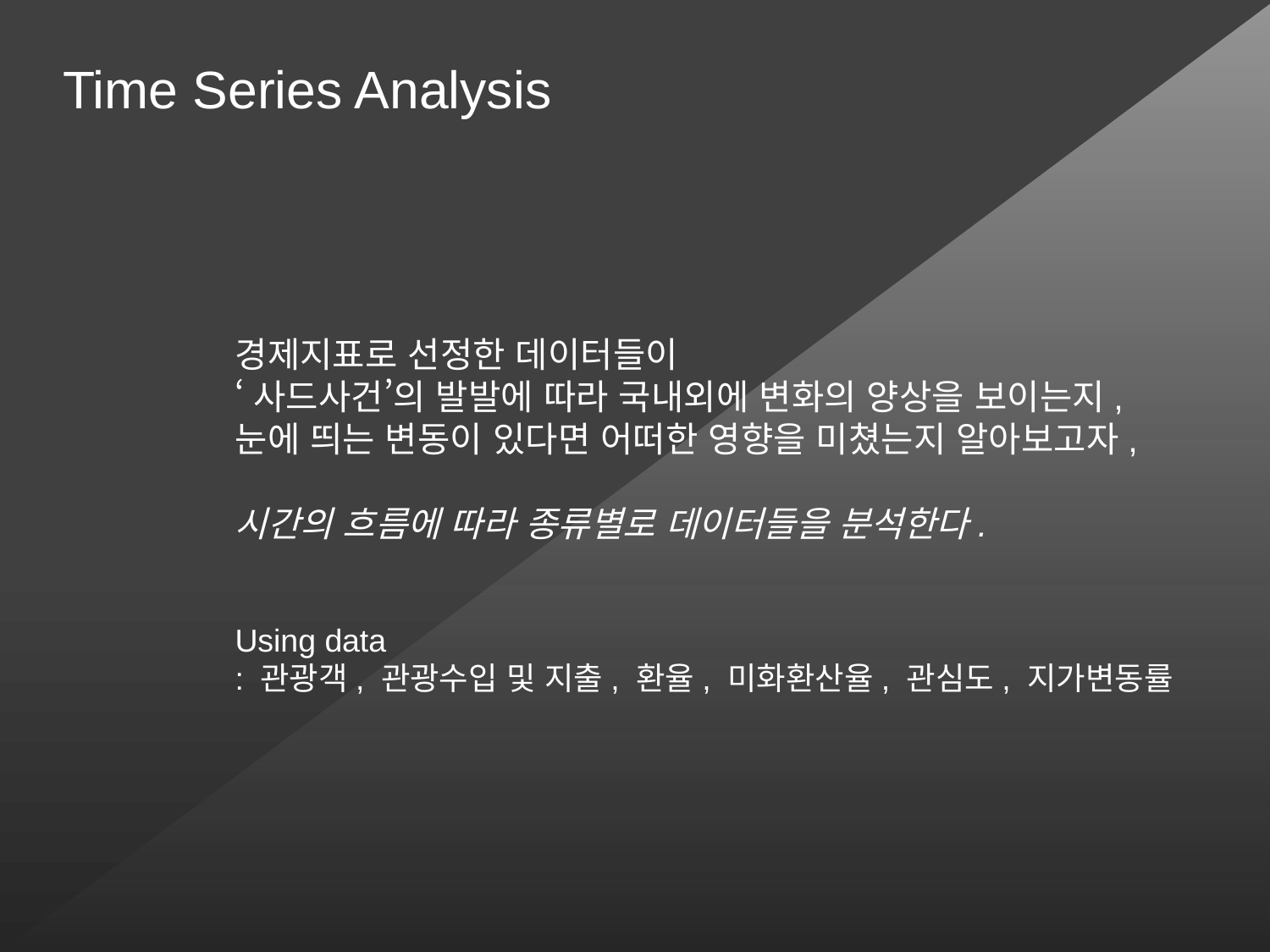

Time Series Analysis
경제지표로 선정한 데이터들이
‘사드사건’의 발발에 따라 국내외에 변화의 양상을 보이는지,
눈에 띄는 변동이 있다면 어떠한 영향을 미쳤는지 알아보고자,

시간의 흐름에 따라 종류별로 데이터들을 분석한다.

Using data
: 관광객, 관광수입 및 지출, 환율, 미화환산율, 관심도, 지가변동률